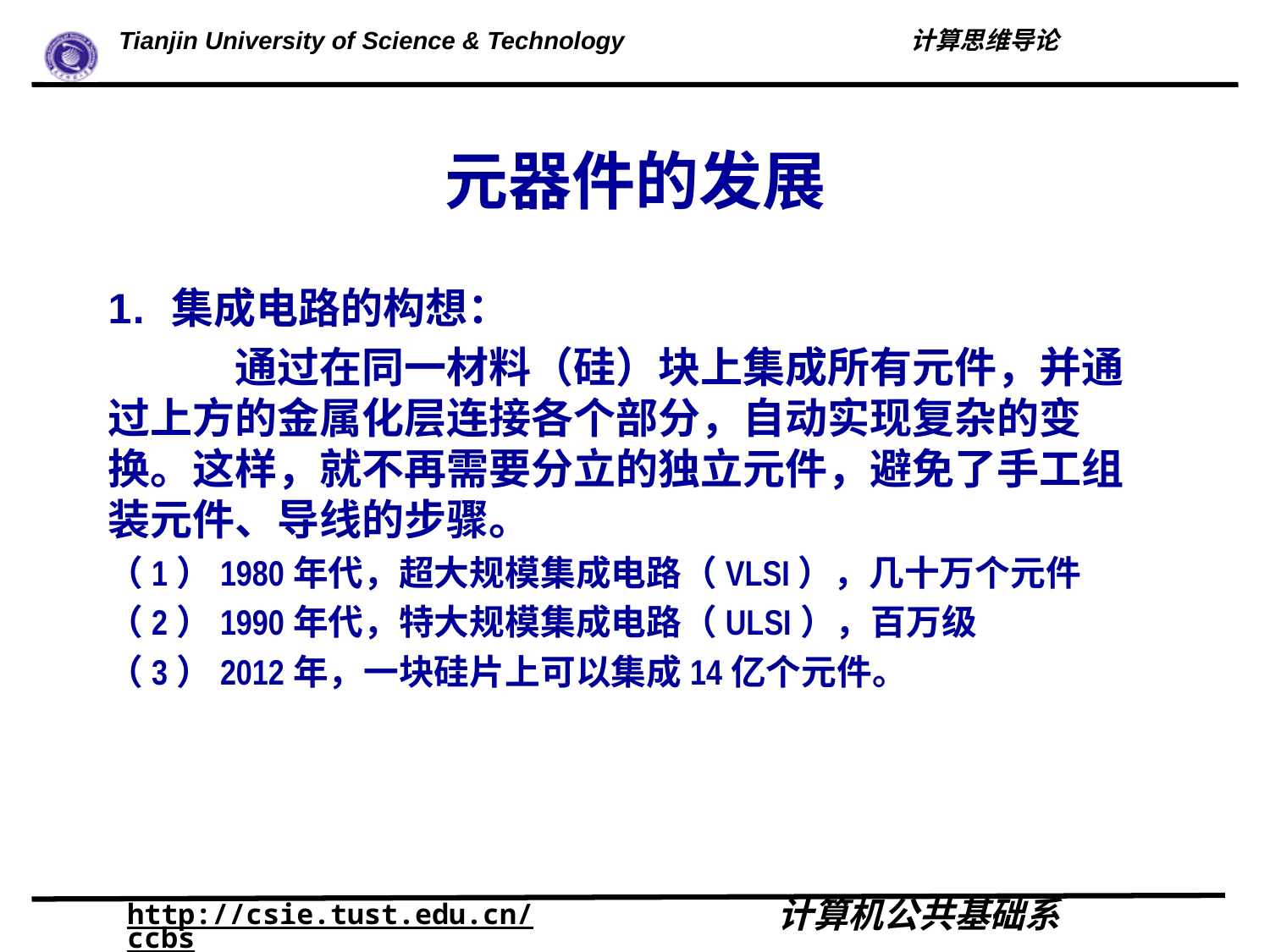

# 元器件的发展
集成电路的构想：
	通过在同一材料（硅）块上集成所有元件，并通过上方的金属化层连接各个部分，自动实现复杂的变换。这样，就不再需要分立的独立元件，避免了手工组装元件、导线的步骤。
（1）1980年代，超大规模集成电路（VLSI），几十万个元件
（2）1990年代，特大规模集成电路（ULSI），百万级
（3）2012年，一块硅片上可以集成14亿个元件。